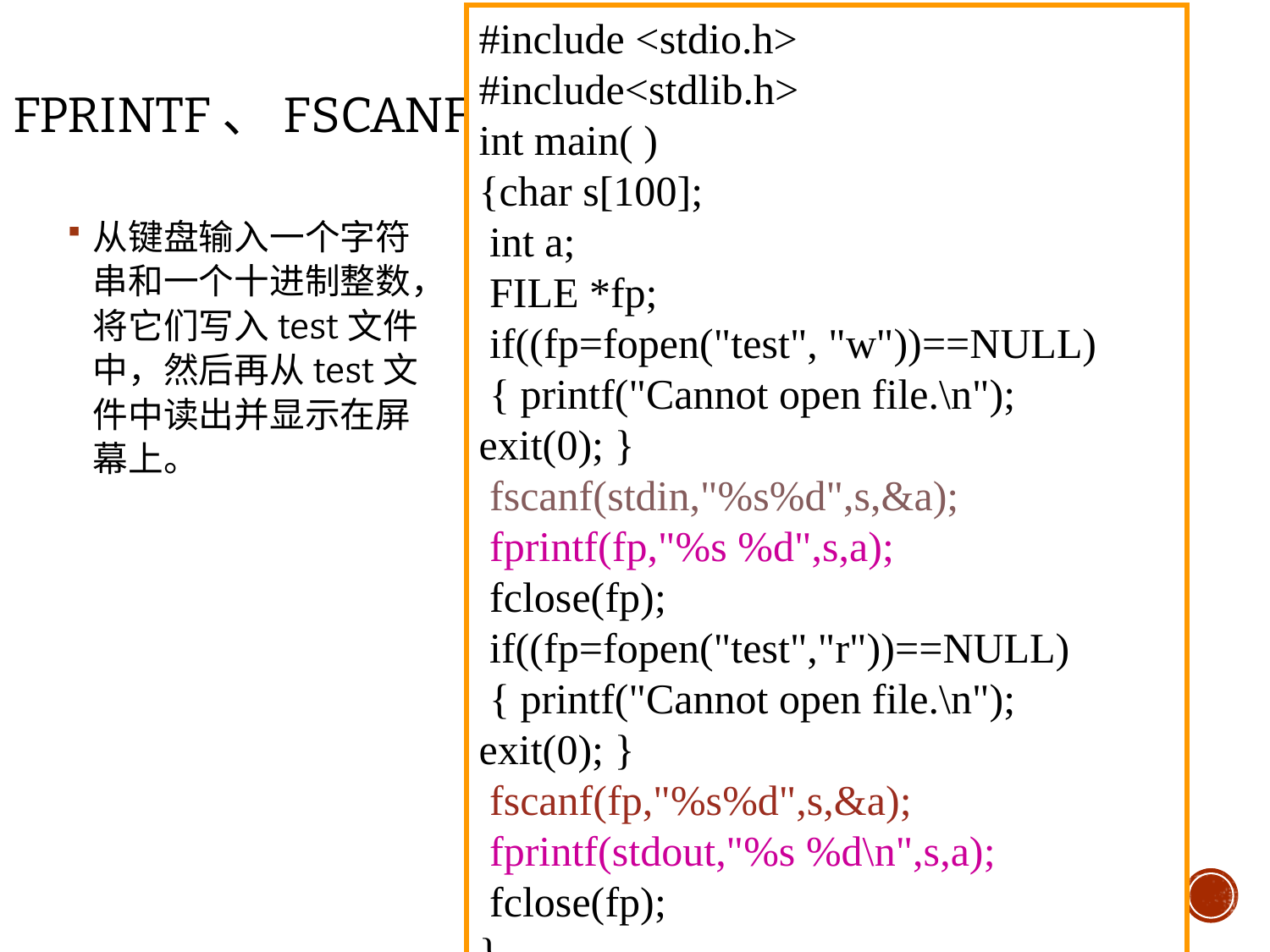

#include <stdio.h>
#include<stdlib.h>
int main( )
{char s[100];
 int a;
 FILE *fp;
 if((fp=fopen("test", "w"))==NULL)
 { printf("Cannot open file.\n");        exit(0); }
 fscanf(stdin,"%s%d",s,&a);
 fprintf(fp,"%s %d",s,a);
 fclose(fp);
 if((fp=fopen("test","r"))==NULL)
 { printf("Cannot open file.\n");  exit(0); }
 fscanf(fp,"%s%d",s,&a);
 fprintf(stdout,"%s %d\n",s,a);
 fclose(fp);
}
# fprintf、fscanf举例
从键盘输入一个字符串和一个十进制整数，将它们写入test文件中，然后再从test文件中读出并显示在屏幕上。